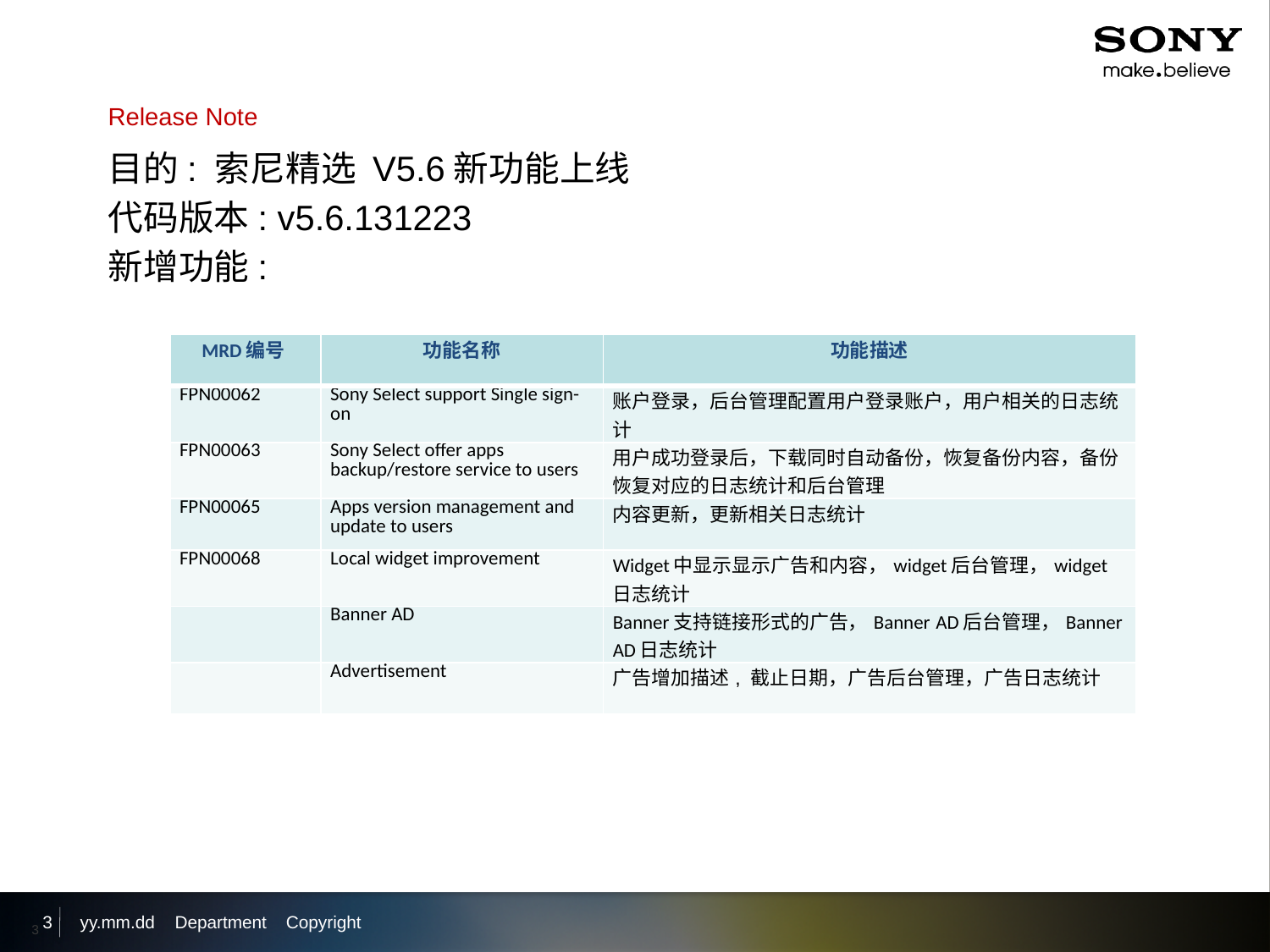

Release Note

目的: 索尼精选 V5.6新功能上线
代码版本: v5.6.131223
新增功能:

| MRD编号 | 功能名称 | 功能描述 |
| --- | --- | --- |
| FPN00062 | Sony Select support Single sign-on | 账户登录，后台管理配置用户登录账户，用户相关的日志统计 |
| FPN00063 | Sony Select offer apps backup/restore service to users | 用户成功登录后，下载同时自动备份，恢复备份内容，备份恢复对应的日志统计和后台管理 |
| FPN00065 | Apps version management and update to users | 内容更新，更新相关日志统计 |
| FPN00068 | Local widget improvement | Widget中显示显示广告和内容，widget后台管理，widget日志统计 |
|  | Banner AD | Banner支持链接形式的广告，Banner AD后台管理，Banner AD日志统计 |
|  | Advertisement | 广告增加描述, 截止日期，广告后台管理，广告日志统计 |
3
yy.mm.dd
Department    Copyright